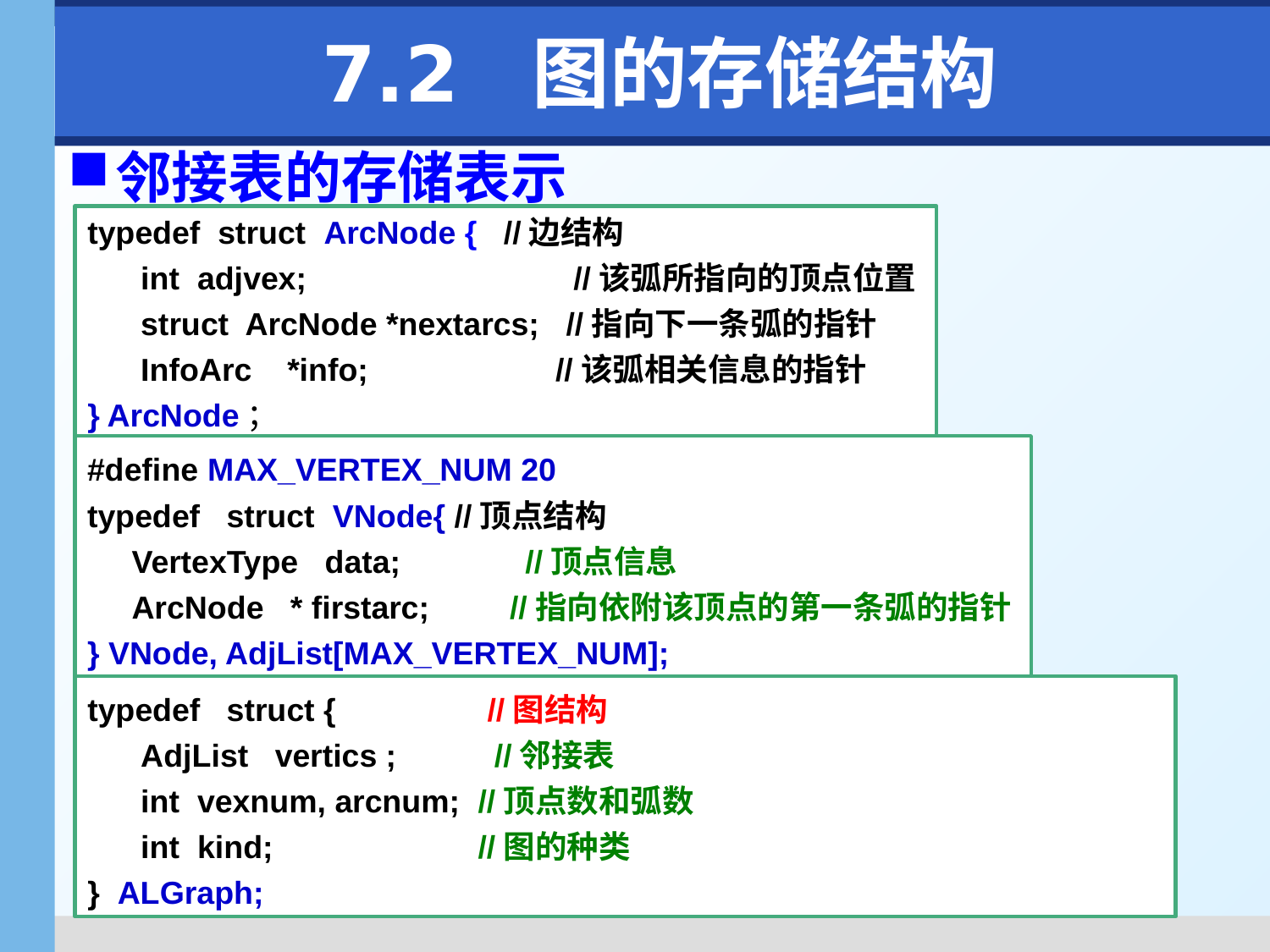

# 7.2  图的存储结构
邻接表的存储表示

typedef  struct  ArcNode {   //边结构
      int  adjvex;                              //该弧所指向的顶点位置
      struct  ArcNode *nextarcs;   //指向下一条弧的指针
      InfoArc    *info;                     //该弧相关信息的指针
} ArcNode；
#define MAX_VERTEX_NUM 20
typedef   struct  VNode{ //顶点结构
     VertexType   data;              //顶点信息
     ArcNode   * firstarc;         //指向依附该顶点的第一条弧的指针
} VNode, AdjList[MAX_VERTEX_NUM];
typedef   struct {                 //图结构
      AdjList   vertics ;           //邻接表
      int  vexnum, arcnum;  //顶点数和弧数
      int  kind;                       //图的种类
}  ALGraph;